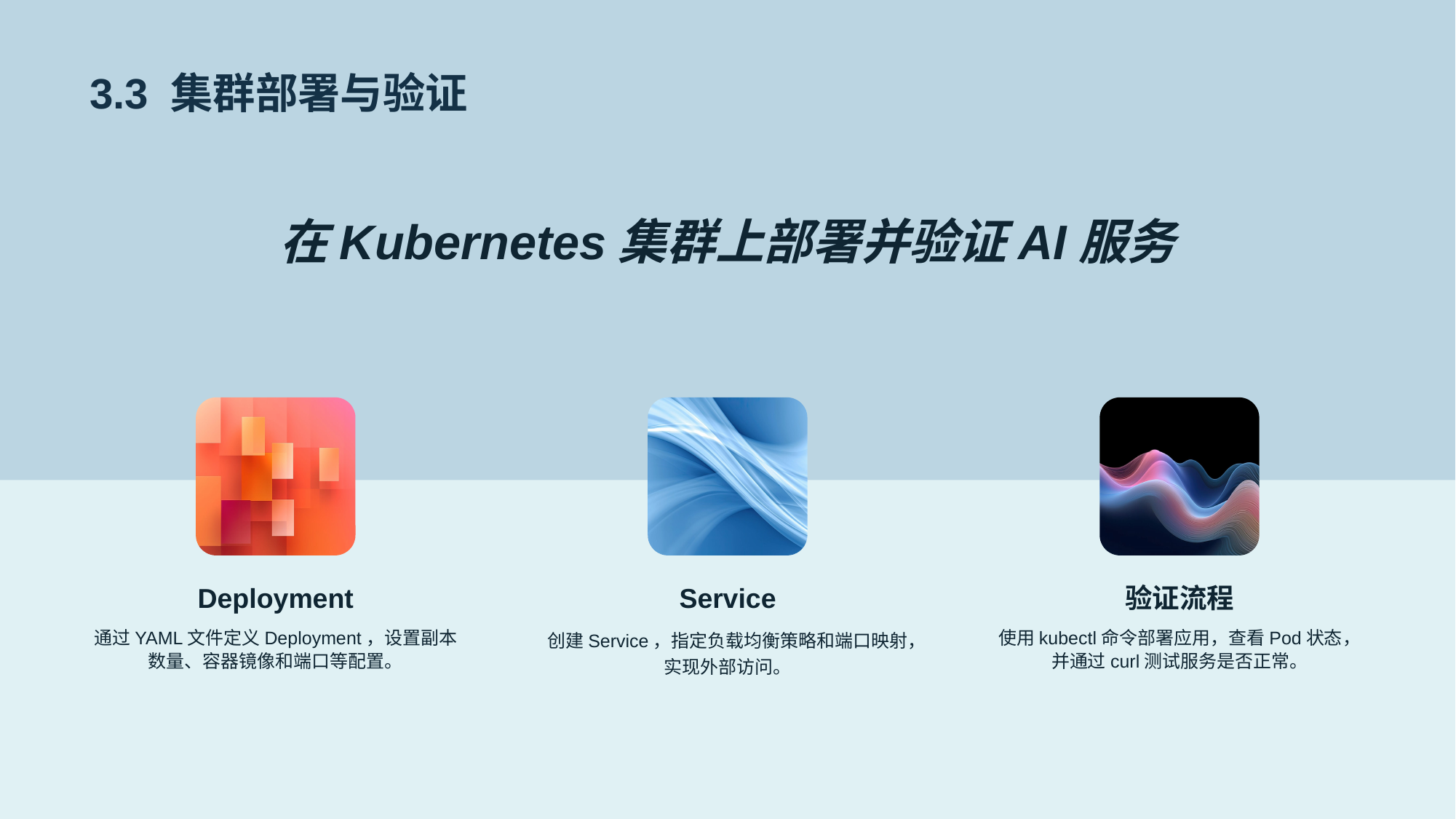

在Kubernetes集群上部署并验证AI服务

Deployment
通过YAML文件定义Deployment，设置副本数量、容器镜像和端口等配置。

Service
创建Service，指定负载均衡策略和端口映射，实现外部访问。

验证流程
使用kubectl命令部署应用，查看Pod状态，并通过curl测试服务是否正常。
# 3.3 集群部署与验证